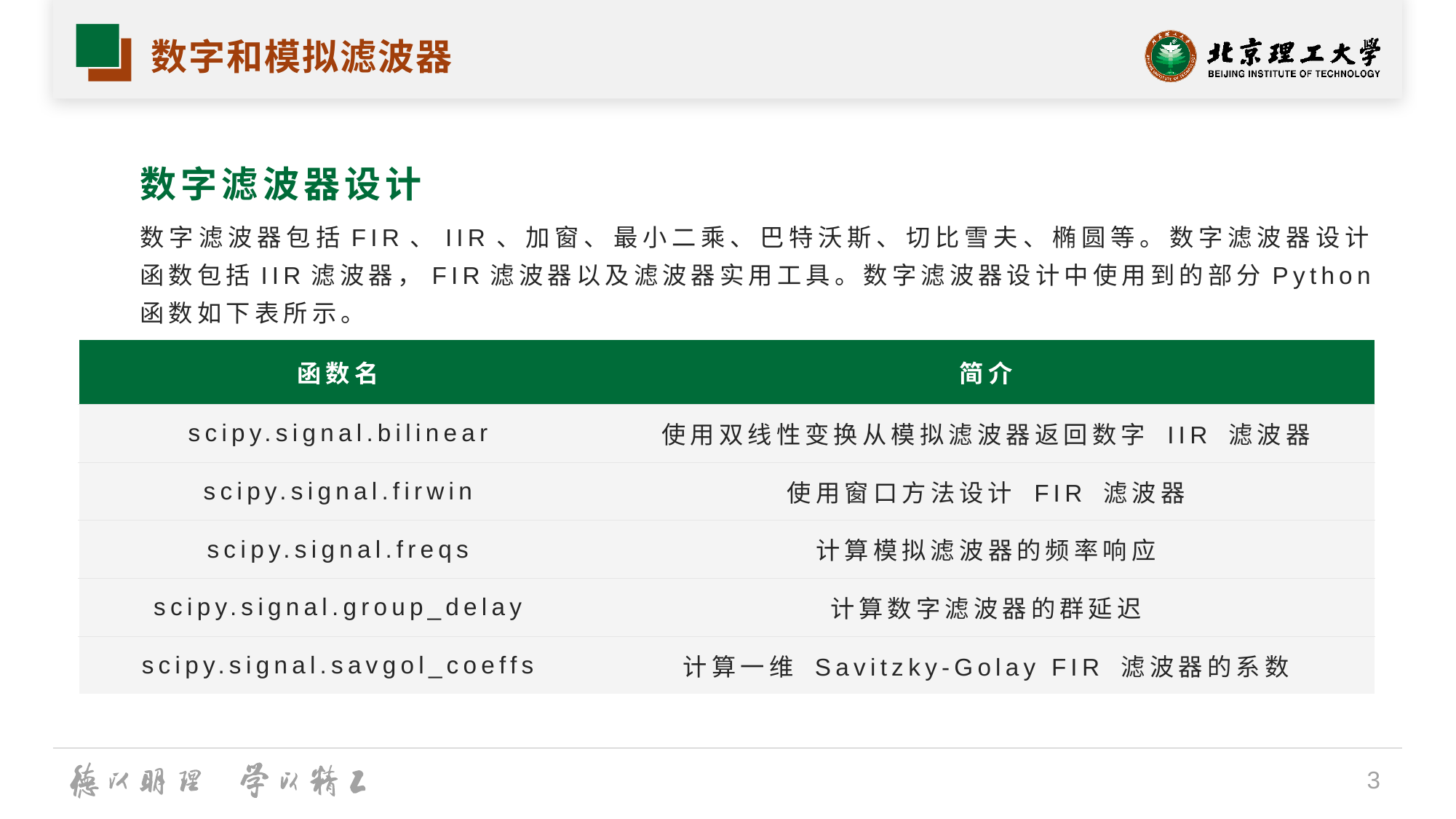

# 数字和模拟滤波器
数字滤波器设计
数字滤波器包括FIR、IIR、加窗、最小二乘、巴特沃斯、切比雪夫、椭圆等。数字滤波器设计函数包括IIR滤波器，FIR滤波器以及滤波器实用工具。数字滤波器设计中使用到的部分Python函数如下表所示。

| 函数名 | 简介 |
| --- | --- |
| scipy.signal.bilinear | 使用双线性变换从模拟滤波器返回数字 IIR 滤波器 |
| scipy.signal.firwin | 使用窗口方法设计 FIR 滤波器 |
| scipy.signal.freqs | 计算模拟滤波器的频率响应 |
| scipy.signal.group\_delay | 计算数字滤波器的群延迟 |
| scipy.signal.savgol\_coeffs | 计算一维 Savitzky-Golay FIR 滤波器的系数 |